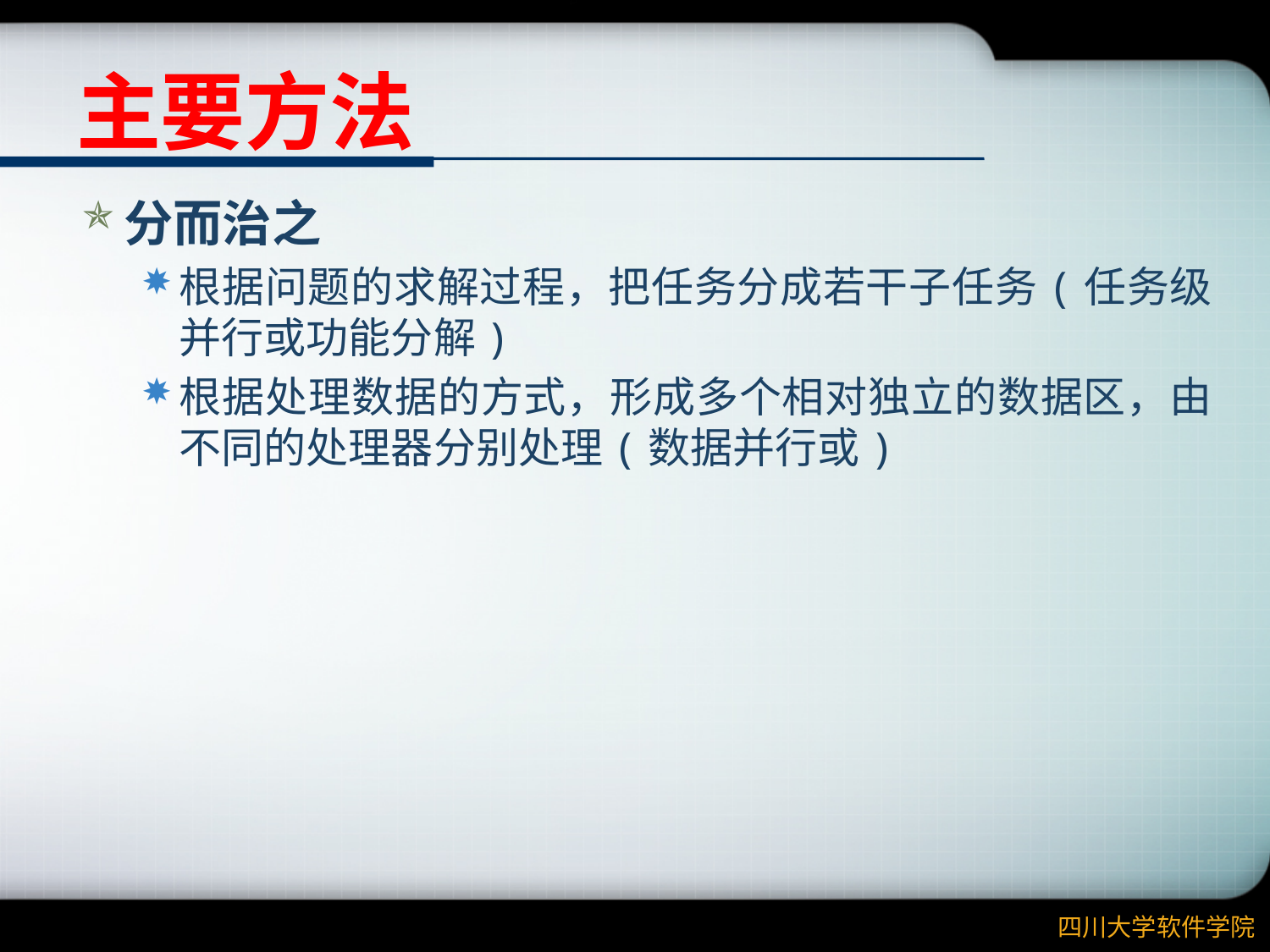

# 主要方法
分而治之
根据问题的求解过程，把任务分成若干子任务(任务级并行或功能分解)
根据处理数据的方式，形成多个相对独立的数据区，由不同的处理器分别处理(数据并行或)